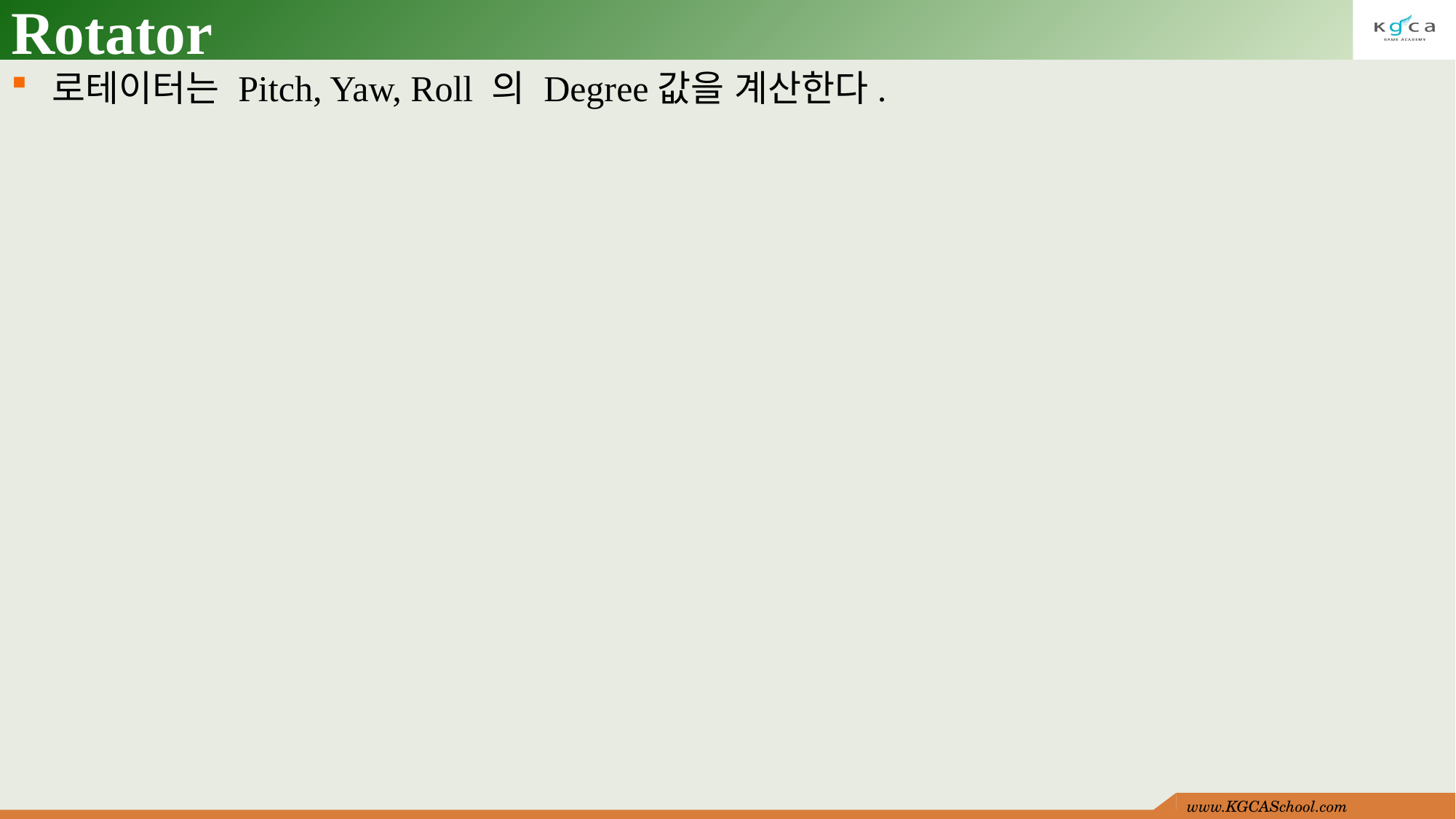

# Rotator
로테이터는 Pitch, Yaw, Roll 의 Degree값을 계산한다.